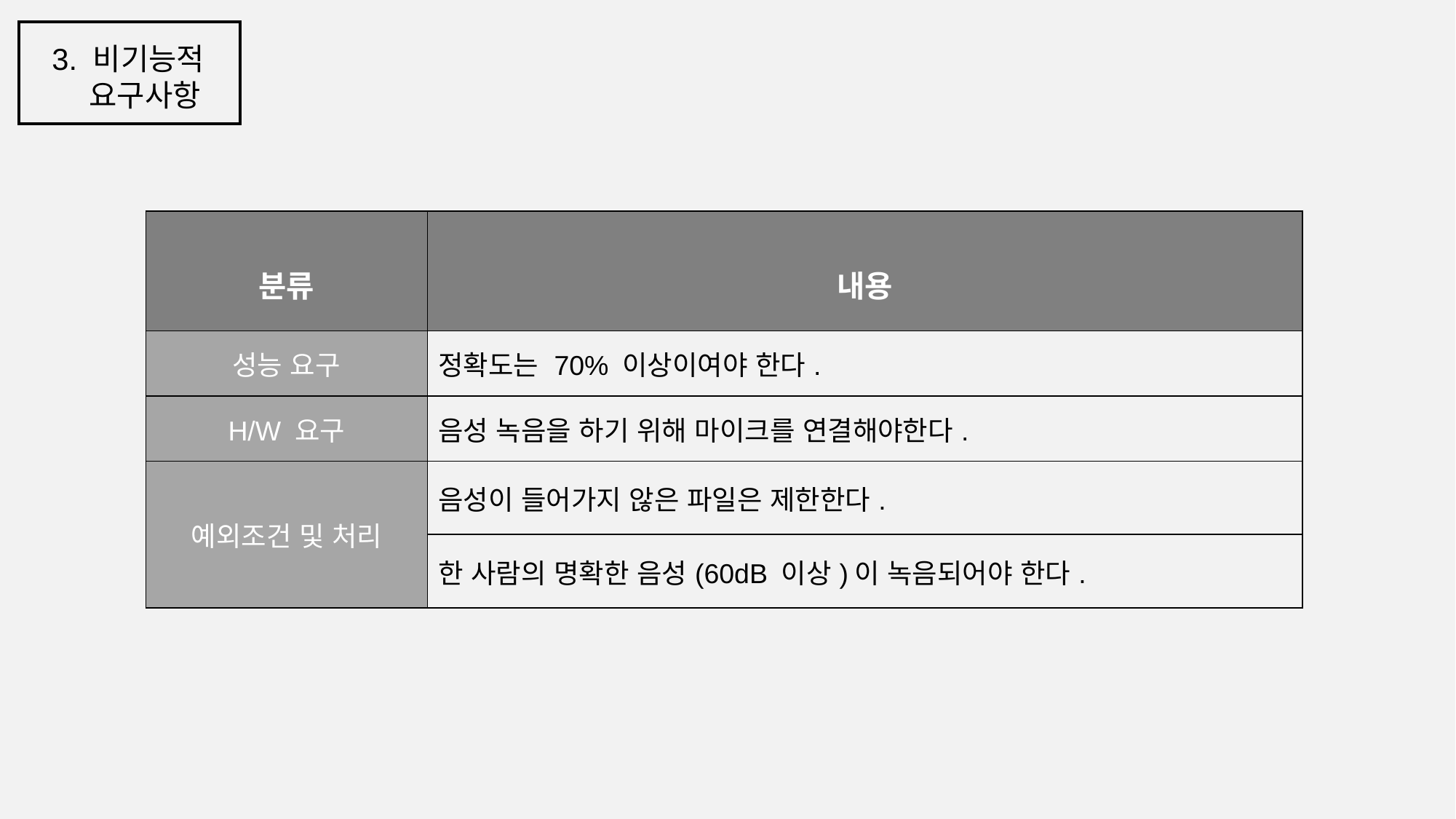

3. 비기능적
   요구사항
| 분류 | 내용 |
| --- | --- |
| 성능 요구 | 정확도는 70% 이상이여야 한다. |
| H/W 요구 | 음성 녹음을 하기 위해 마이크를 연결해야한다. |
| 예외조건 및 처리 | 음성이 들어가지 않은 파일은 제한한다. |
|  | 한 사람의 명확한 음성(60dB 이상)이 녹음되어야 한다. |